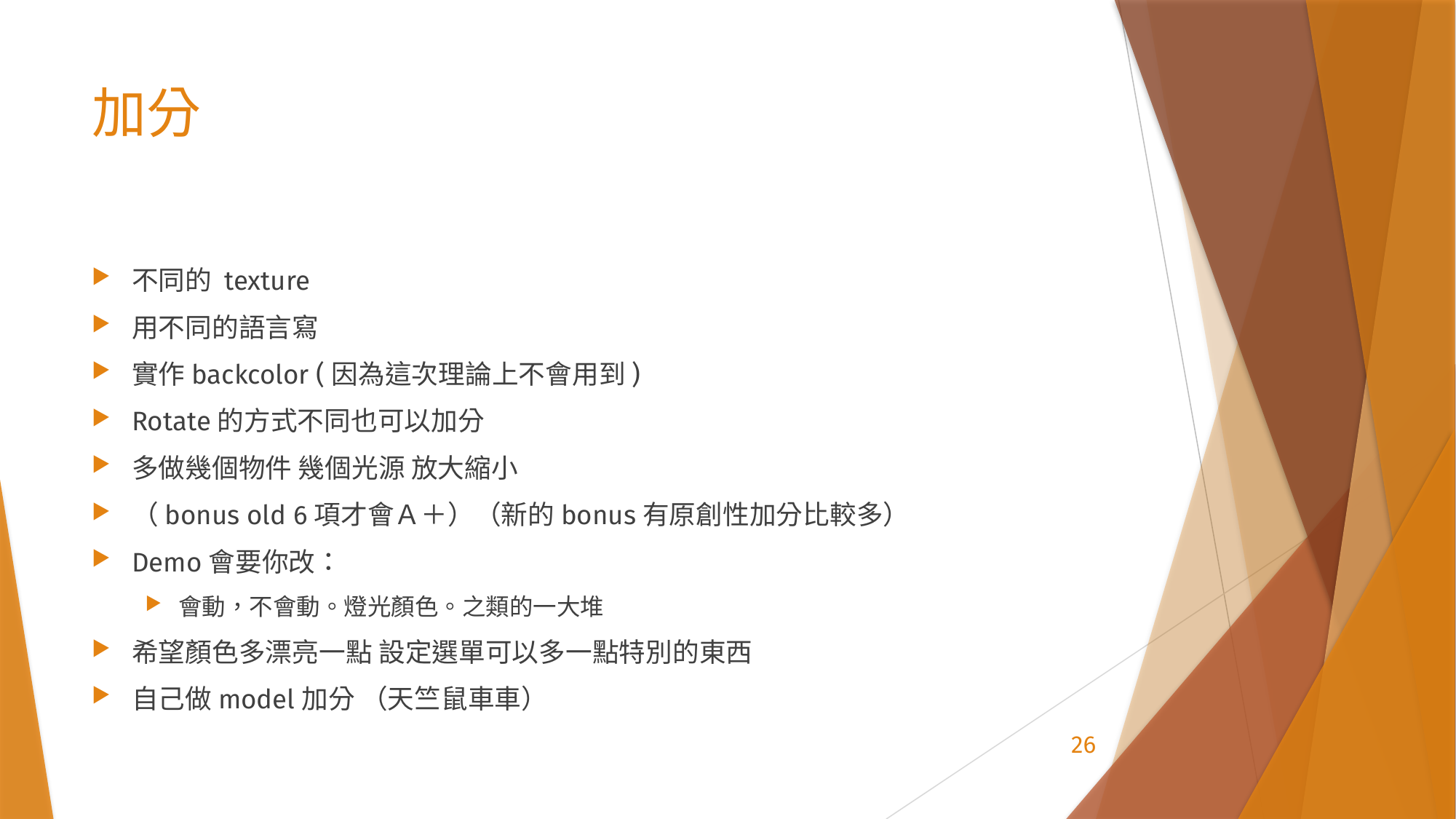

# 加分
不同的 texture
用不同的語言寫
實作backcolor (因為這次理論上不會用到)
Rotate的方式不同也可以加分
多做幾個物件 幾個光源 放大縮小
（bonus old 6項才會Ａ＋）（新的bonus有原創性加分比較多）
Demo會要你改：
會動，不會動。燈光顏色。之類的一大堆
希望顏色多漂亮一點 設定選單可以多一點特別的東西
自己做model加分 （天竺鼠車車）
26